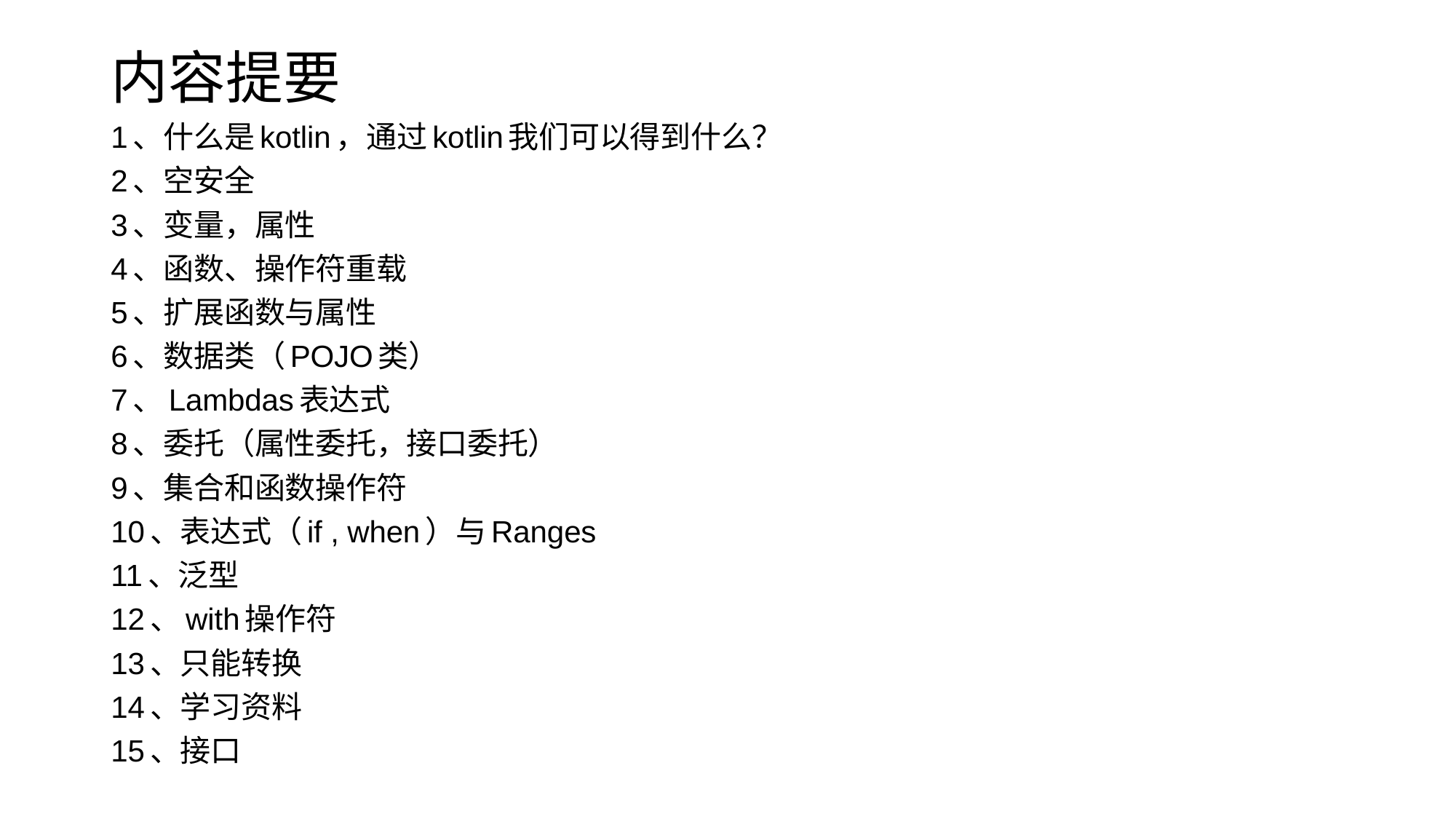

# 内容提要
1、什么是kotlin，通过kotlin我们可以得到什么？
2、空安全
3、变量，属性
4、函数、操作符重载
5、扩展函数与属性
6、数据类（POJO类）
7、Lambdas表达式
8、委托（属性委托，接口委托）
9、集合和函数操作符
10、表达式（if , when）与Ranges
11、泛型
12、with操作符
13、只能转换
14、学习资料
15、接口